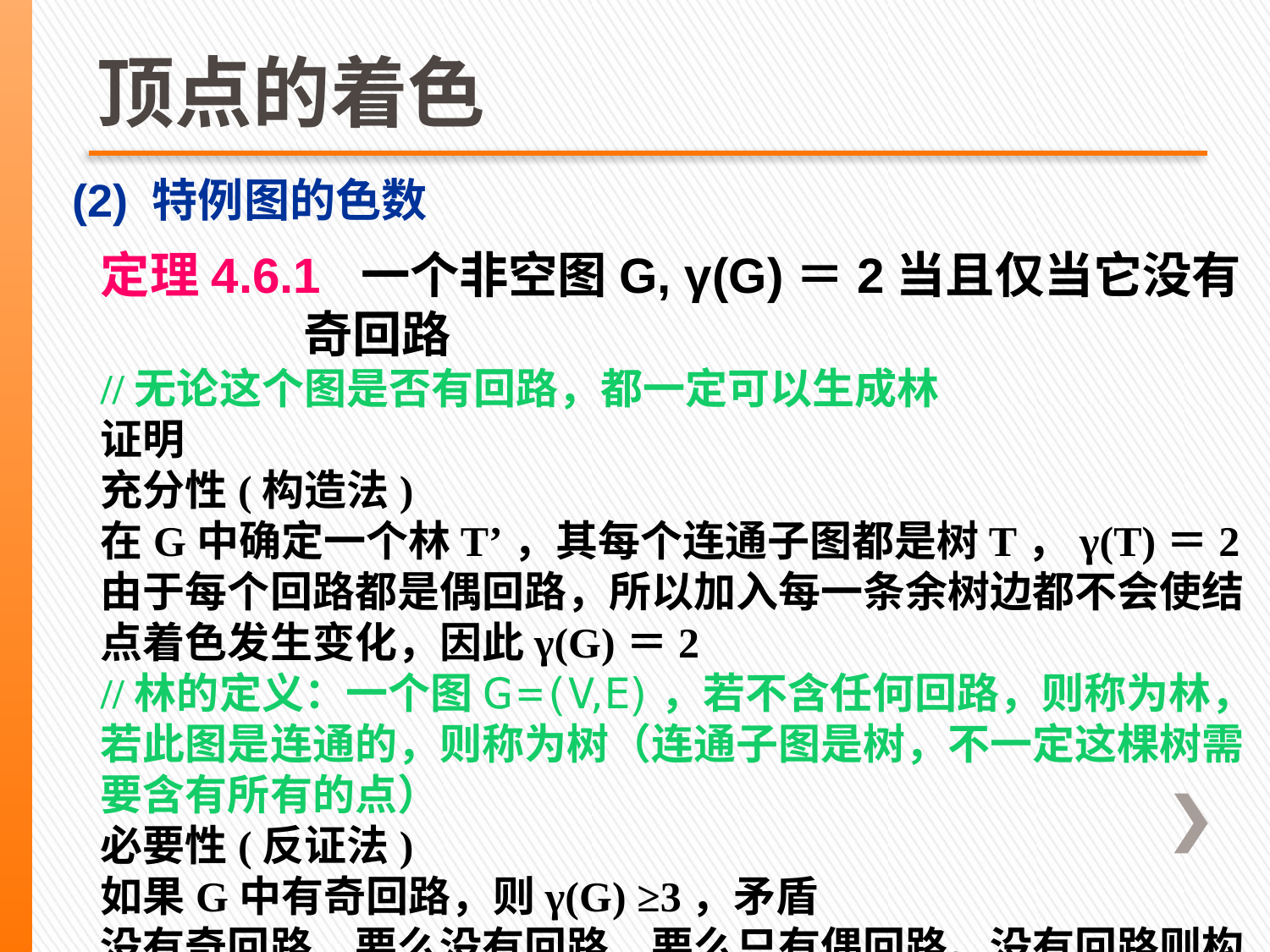

# 顶点的着色
(2) 特例图的色数
定理4.6.1  一个非空图G, γ(G)＝2当且仅当它没有
                 奇回路
//无论这个图是否有回路，都一定可以生成林
证明
充分性(构造法)
在G中确定一个林T’，其每个连通子图都是树T，γ(T)＝2
由于每个回路都是偶回路，所以加入每一条余树边都不会使结点着色发生变化，因此γ(G)＝2
//林的定义：一个图G=(V,E)，若不含任何回路，则称为林，若此图是连通的，则称为树（连通子图是树，不一定这棵树需要含有所有的点）
必要性(反证法)
如果G中有奇回路，则γ(G) ≥3，矛盾
没有奇回路，要么没有回路，要么只有偶回路。没有回路则构成林，非空图且为林，色数为2。如果只有偶数回路，那么

推论：二分图中的回路都是偶回路